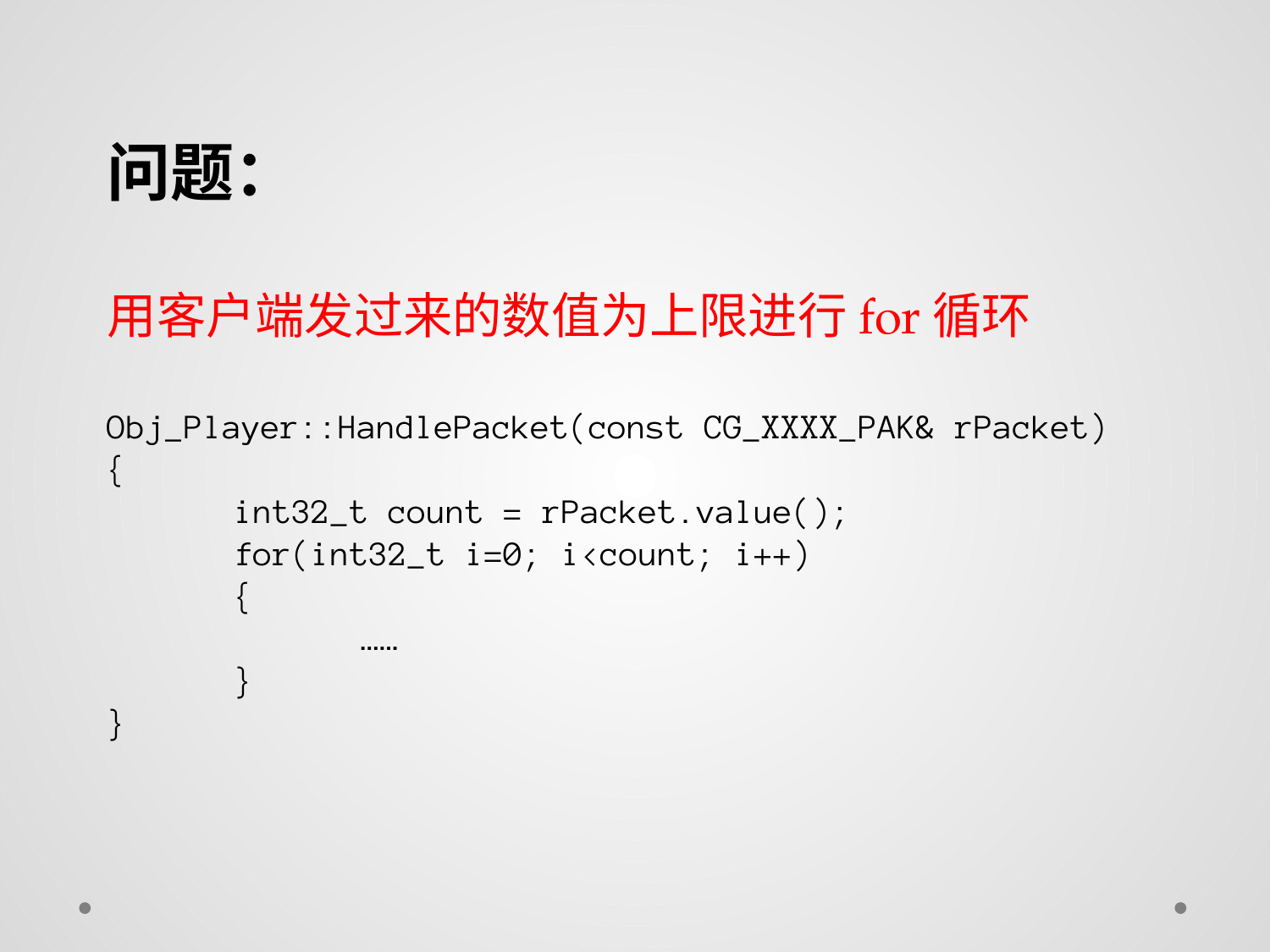

问题：

用客户端发过来的数值为上限进行for循环

Obj_Player::HandlePacket(const CG_XXXX_PAK& rPacket)
{
	int32_t count = rPacket.value();
	for(int32_t i=0; i<count; i++)
	{
		……
	}
}